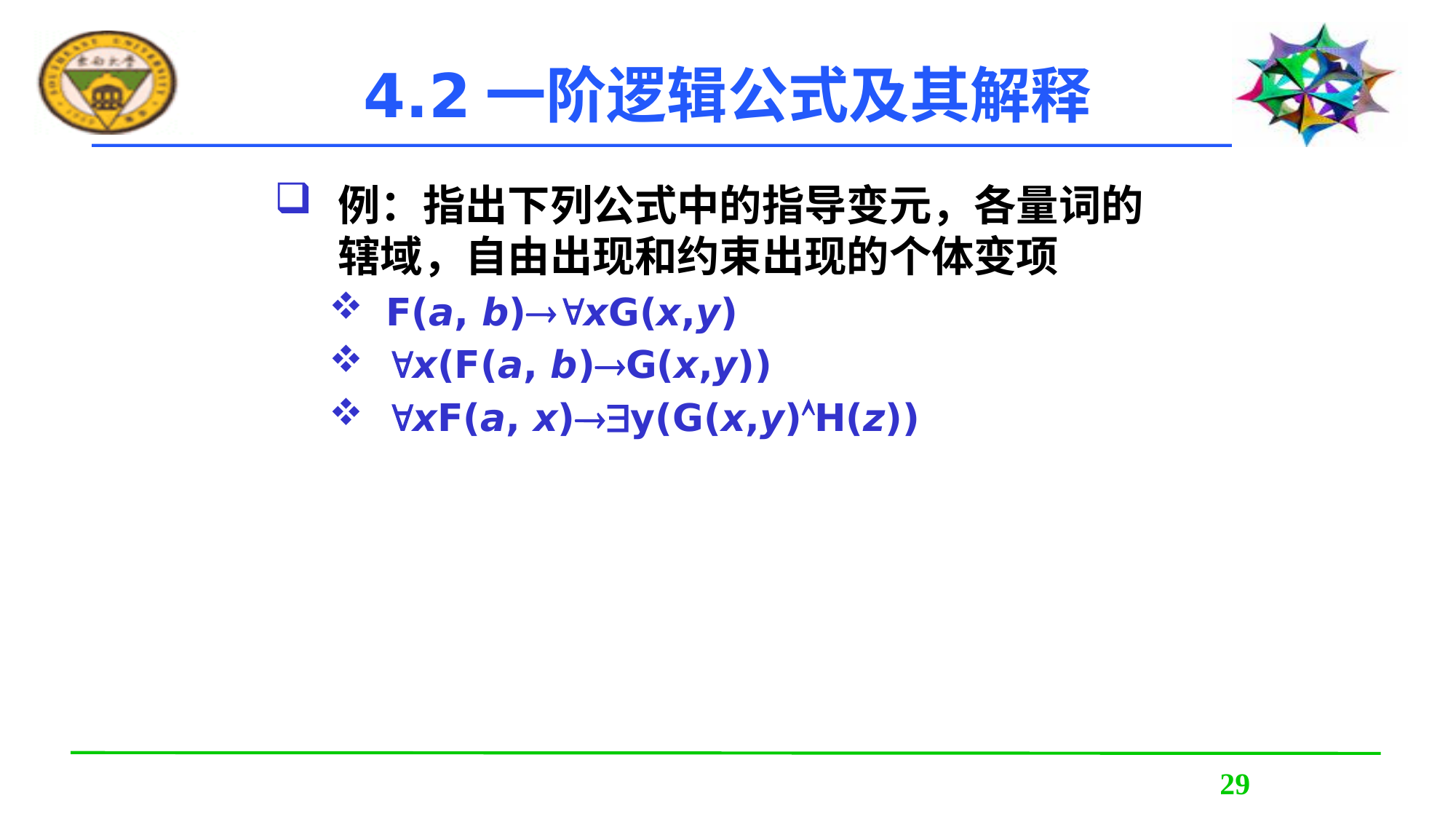

4.2一阶逻辑公式及其解释
例：指出下列公式中的指导变元，各量词的辖域，自由出现和约束出现的个体变项
F(a, b)→∀xG(x,y)
∀x(F(a, b)→G(x,y))
∀xF(a, x)→∃y(G(x,y)∧H(z))